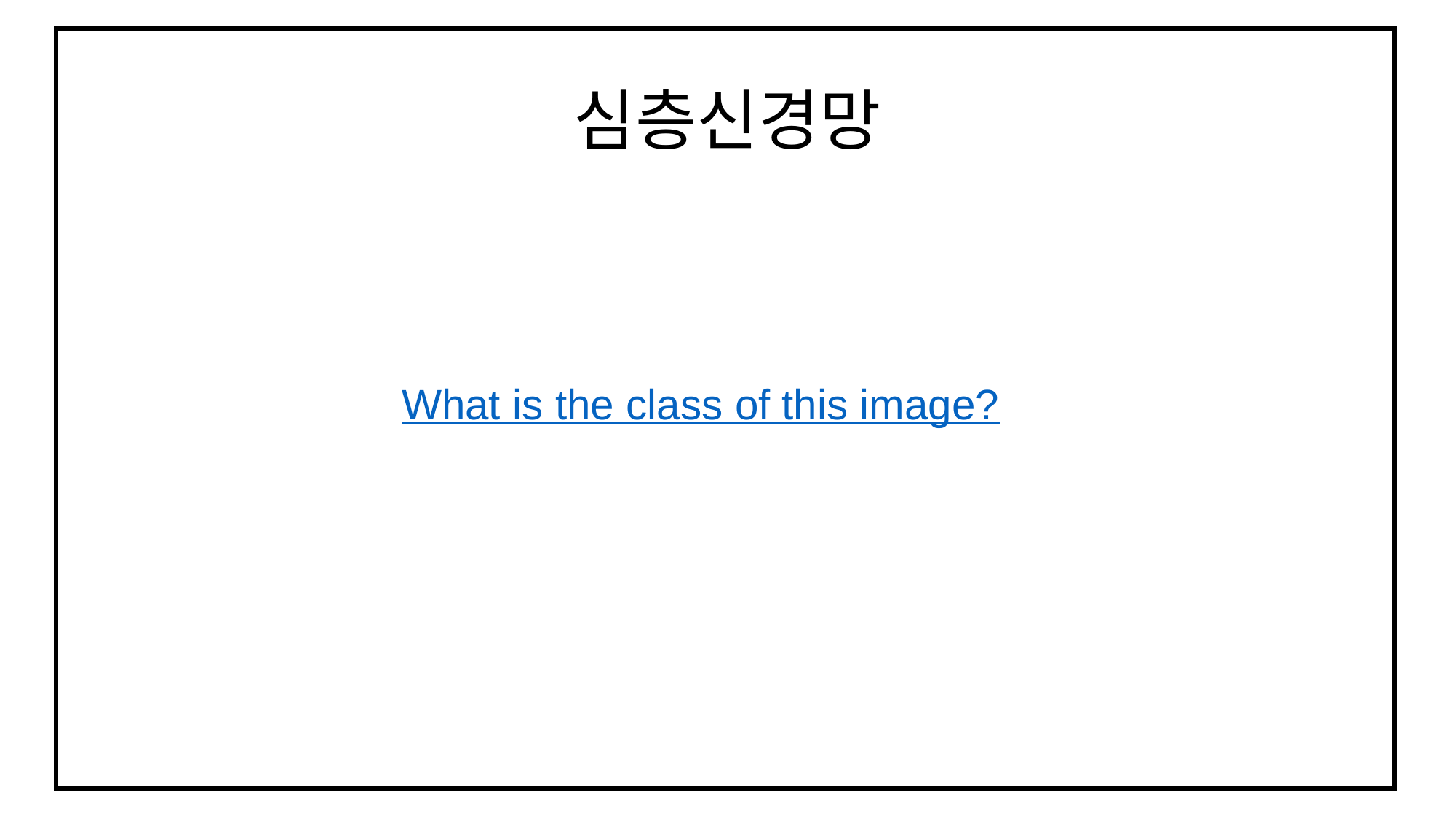

# 심층신경망
What is the class of this image?